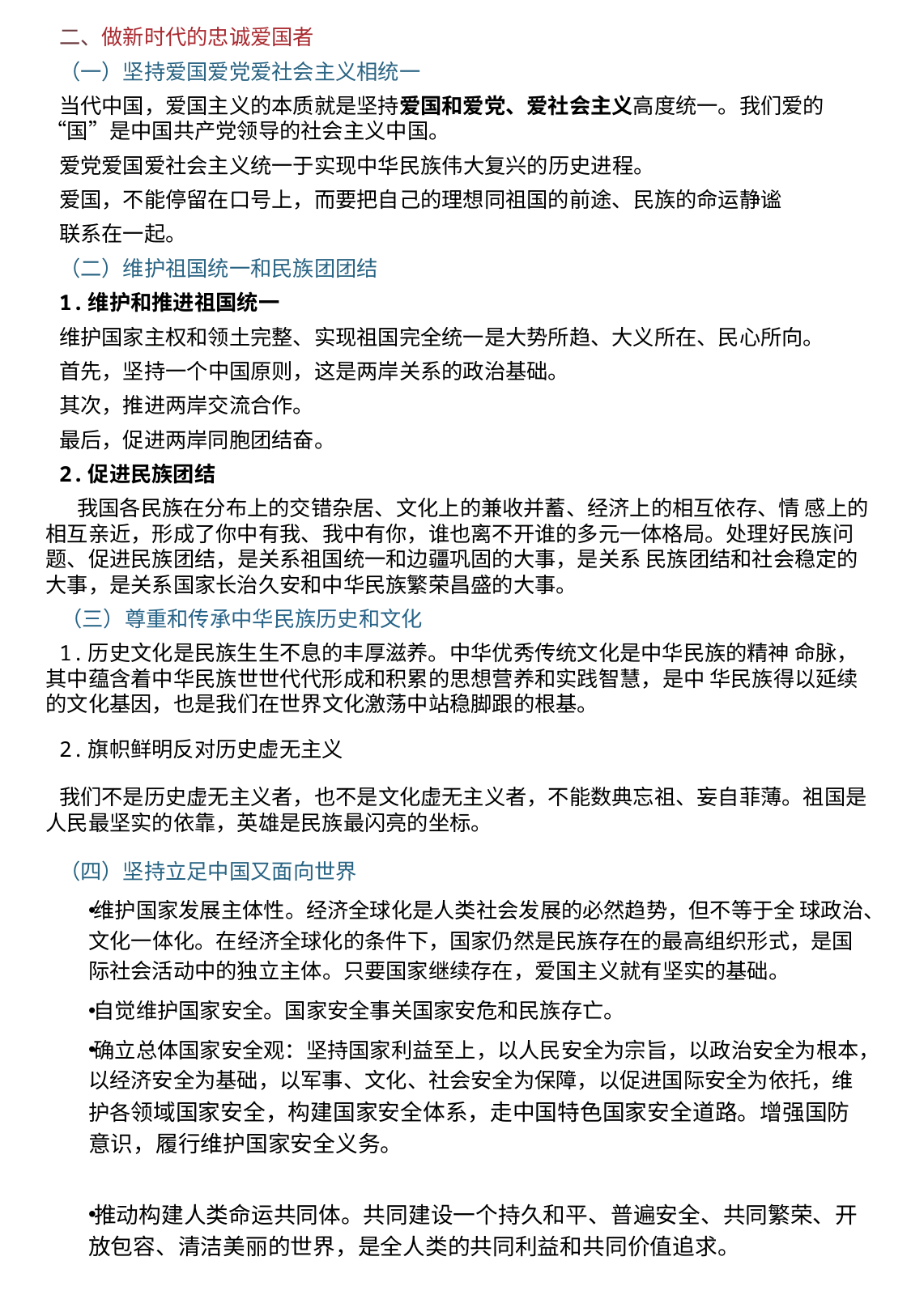

二、做新时代的忠诚爱国者
（一）坚持爱国爱党爱社会主义相统一
当代中国，爱国主义的本质就是坚持爱国和爱党、爱社会主义高度统一。我们爱的“国”是中国共产党领导的社会主义中国。
爱党爱国爱社会主义统一于实现中华民族伟大复兴的历史进程。
爱国，不能停留在口号上，而要把自己的理想同祖国的前途、民族的命运静谧
联系在一起。
（二）维护祖国统一和民族团团结
1.维护和推进祖国统一
维护国家主权和领土完整、实现祖国完全统一是大势所趋、大义所在、民心所向。
首先，坚持一个中国原则，这是两岸关系的政治基础。
其次，推进两岸交流合作。
最后，促进两岸同胞团结奋。
2.促进民族团结
   我国各民族在分布上的交错杂居、文化上的兼收并蓄、经济上的相互依存、情 感上的相互亲近，形成了你中有我、我中有你，谁也离不开谁的多元一体格局。处理好民族问题、促进民族团结，是关系祖国统一和边疆巩固的大事，是关系 民族团结和社会稳定的大事，是关系国家长治久安和中华民族繁荣昌盛的大事。
（三）尊重和传承中华民族历史和文化
1.历史文化是民族生生不息的丰厚滋养。中华优秀传统文化是中华民族的精神 命脉，其中蕴含着中华民族世世代代形成和积累的思想营养和实践智慧，是中 华民族得以延续的文化基因，也是我们在世界文化激荡中站稳脚跟的根基。
2.旗帜鲜明反对历史虚无主义
我们不是历史虚无主义者，也不是文化虚无主义者，不能数典忘祖、妄自菲薄。祖国是人民最坚实的依靠，英雄是民族最闪亮的坐标。
（四）坚持立足中国又面向世界
维护国家发展主体性。经济全球化是人类社会发展的必然趋势，但不等于全 球政治、文化一体化。在经济全球化的条件下，国家仍然是民族存在的最高组织形式，是国际社会活动中的独立主体。只要国家继续存在，爱国主义就有坚实的基础。
自觉维护国家安全。国家安全事关国家安危和民族存亡。
确立总体国家安全观：坚持国家利益至上，以人民安全为宗旨，以政治安全为根本，以经济安全为基础，以军事、文化、社会安全为保障，以促进国际安全为依托，维护各领域国家安全，构建国家安全体系，走中国特色国家安全道路。增强国防意识，履行维护国家安全义务。
推动构建人类命运共同体。共同建设一个持久和平、普遍安全、共同繁荣、开放包容、清洁美丽的世界，是全人类的共同利益和共同价值追求。